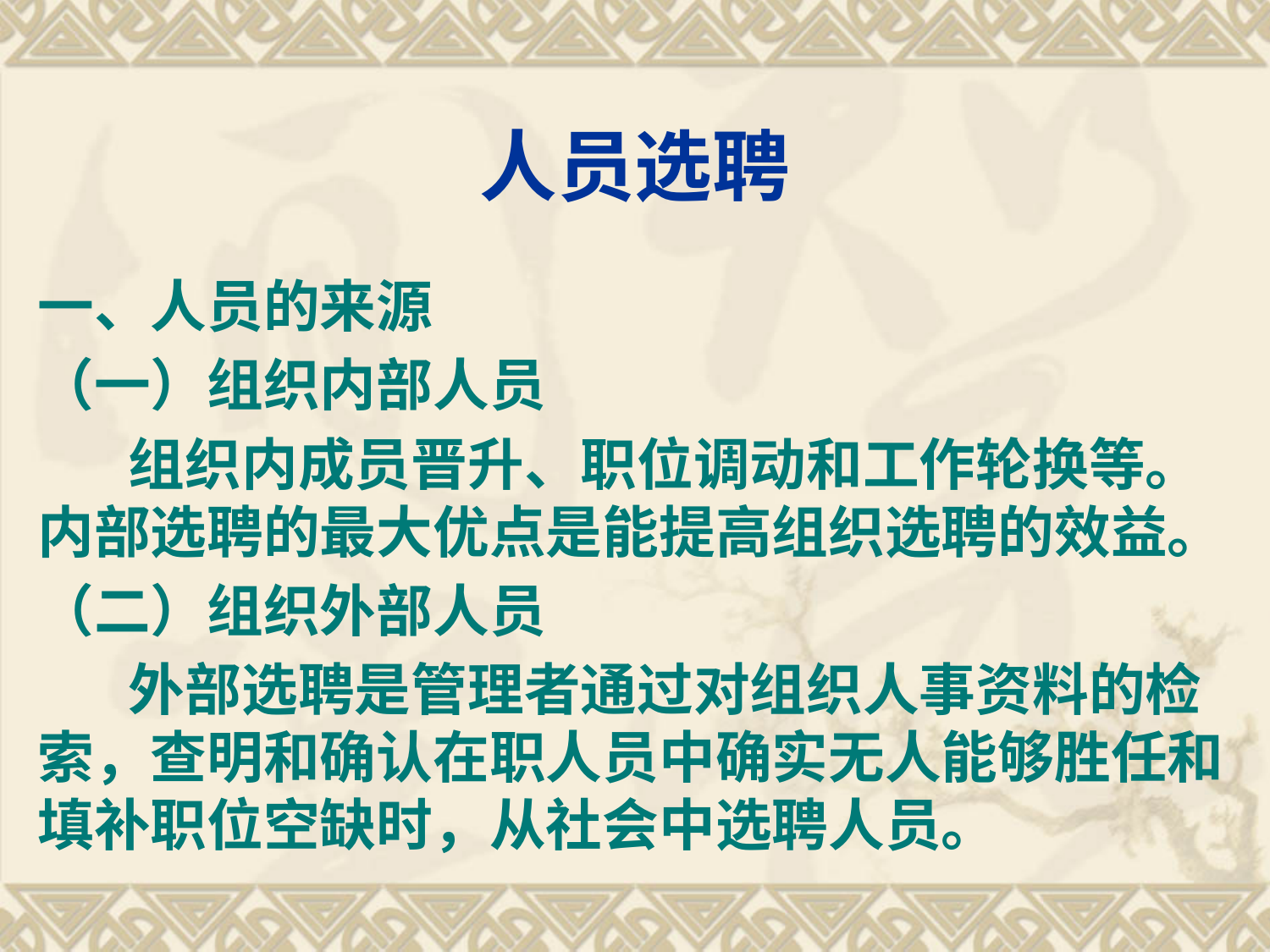

# 人员选聘
一、人员的来源
（一）组织内部人员
      组织内成员晋升、职位调动和工作轮换等。内部选聘的最大优点是能提高组织选聘的效益。
（二）组织外部人员
      外部选聘是管理者通过对组织人事资料的检索，查明和确认在职人员中确实无人能够胜任和填补职位空缺时，从社会中选聘人员。